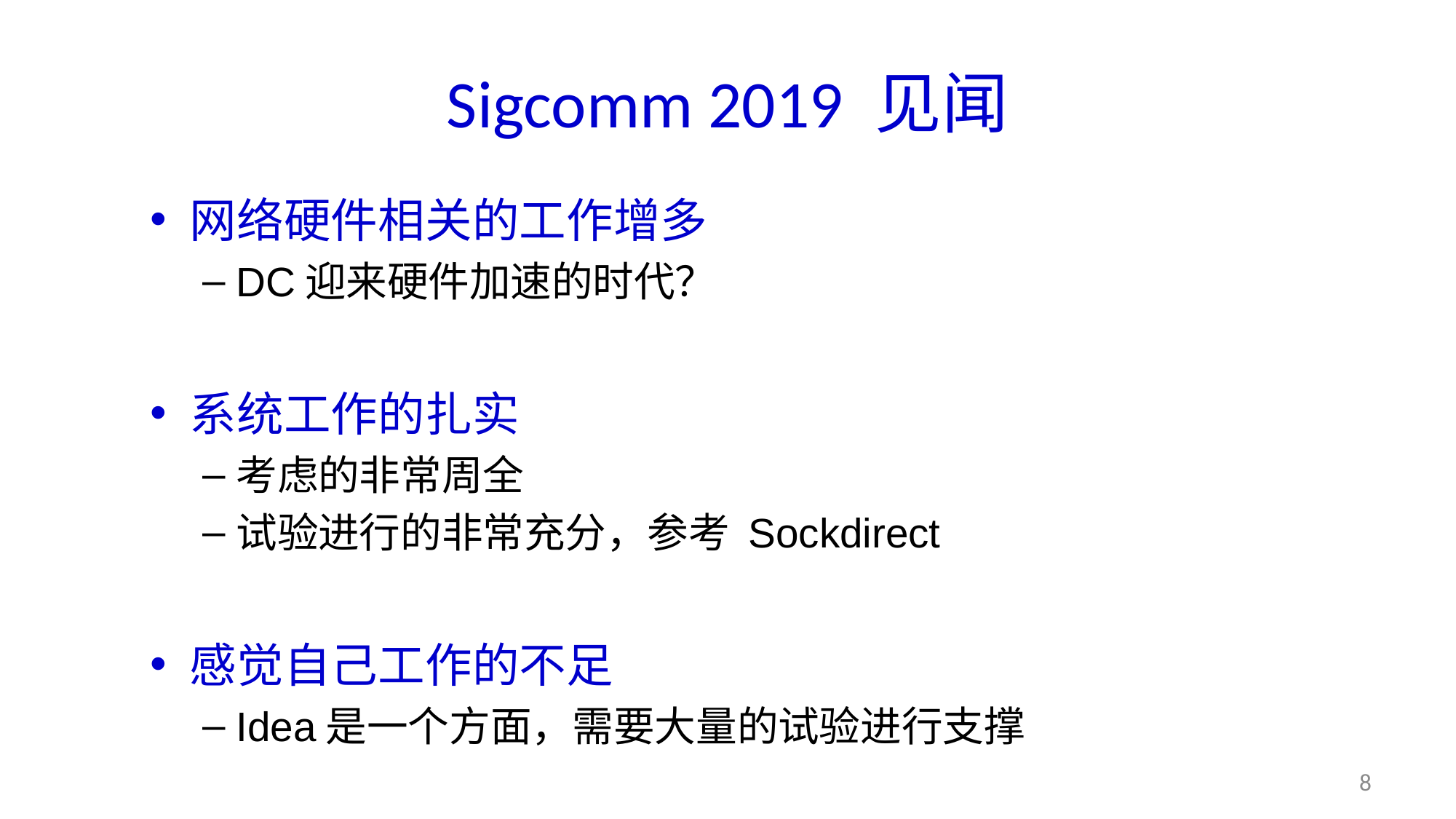

# Sigcomm 2019 见闻
网络硬件相关的工作增多
DC迎来硬件加速的时代？

系统工作的扎实
考虑的非常周全
试验进行的非常充分，参考 Sockdirect

感觉自己工作的不足
Idea是一个方面，需要大量的试验进行支撑

8